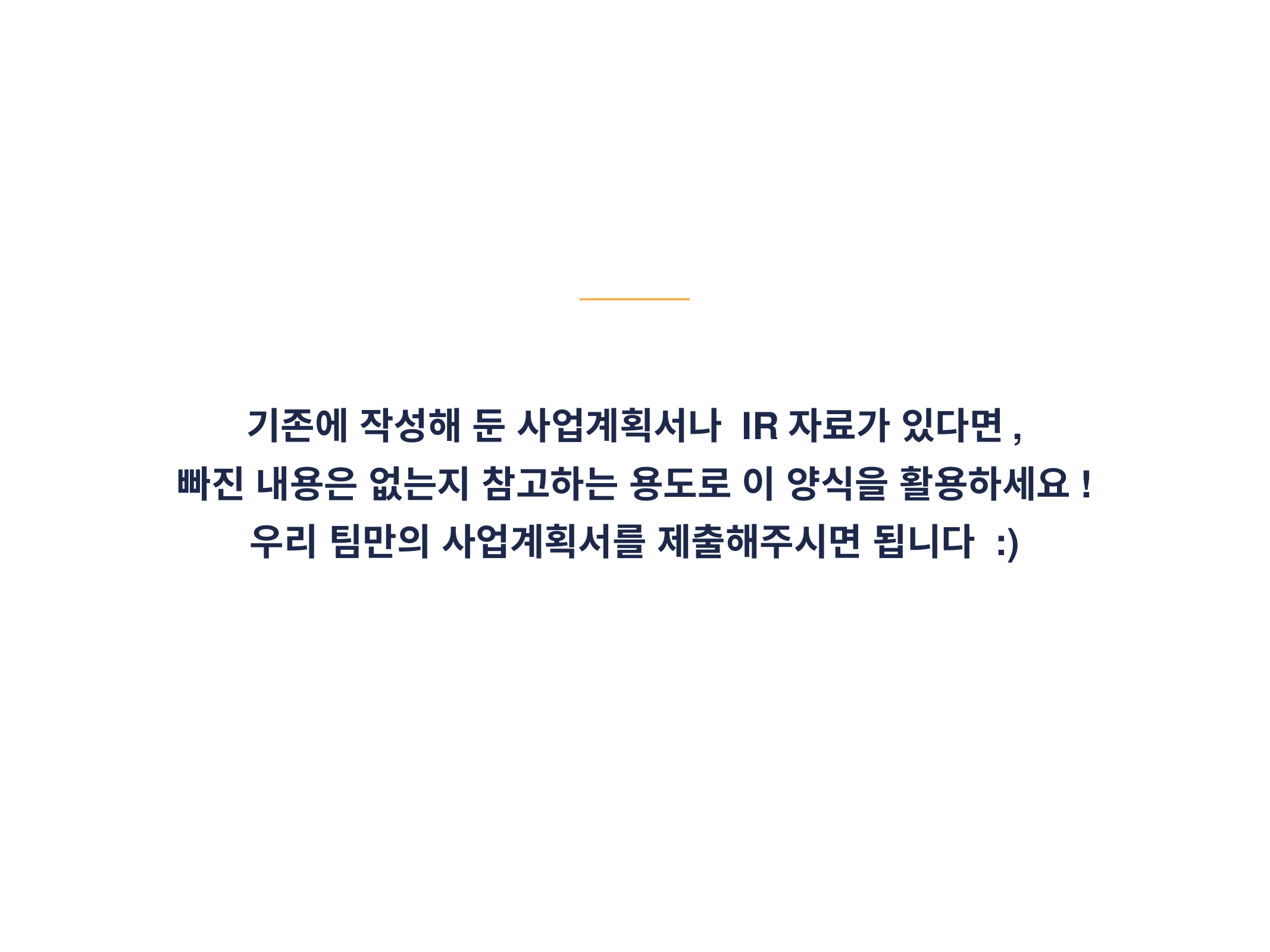

기존에 작성해 둔 사업계획서나 IR자료가 있다면,
빠진 내용은 없는지 참고하는 용도로 이 양식을 활용하세요!
우리 팀만의 사업계획서를 제출해주시면 됩니다 :)